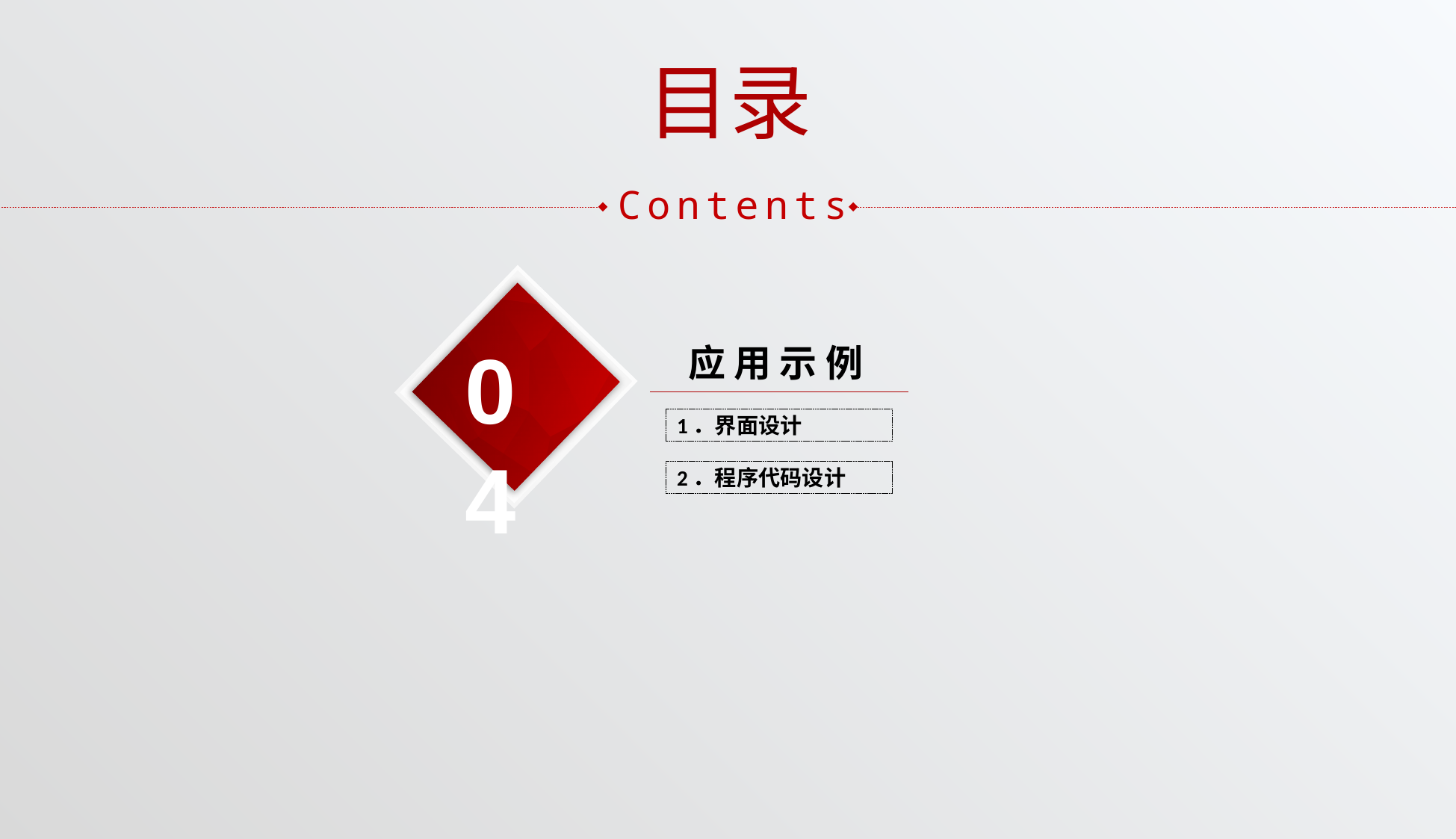

目录
Contents

04
应 用 示 例
1．界面设计
2．程序代码设计